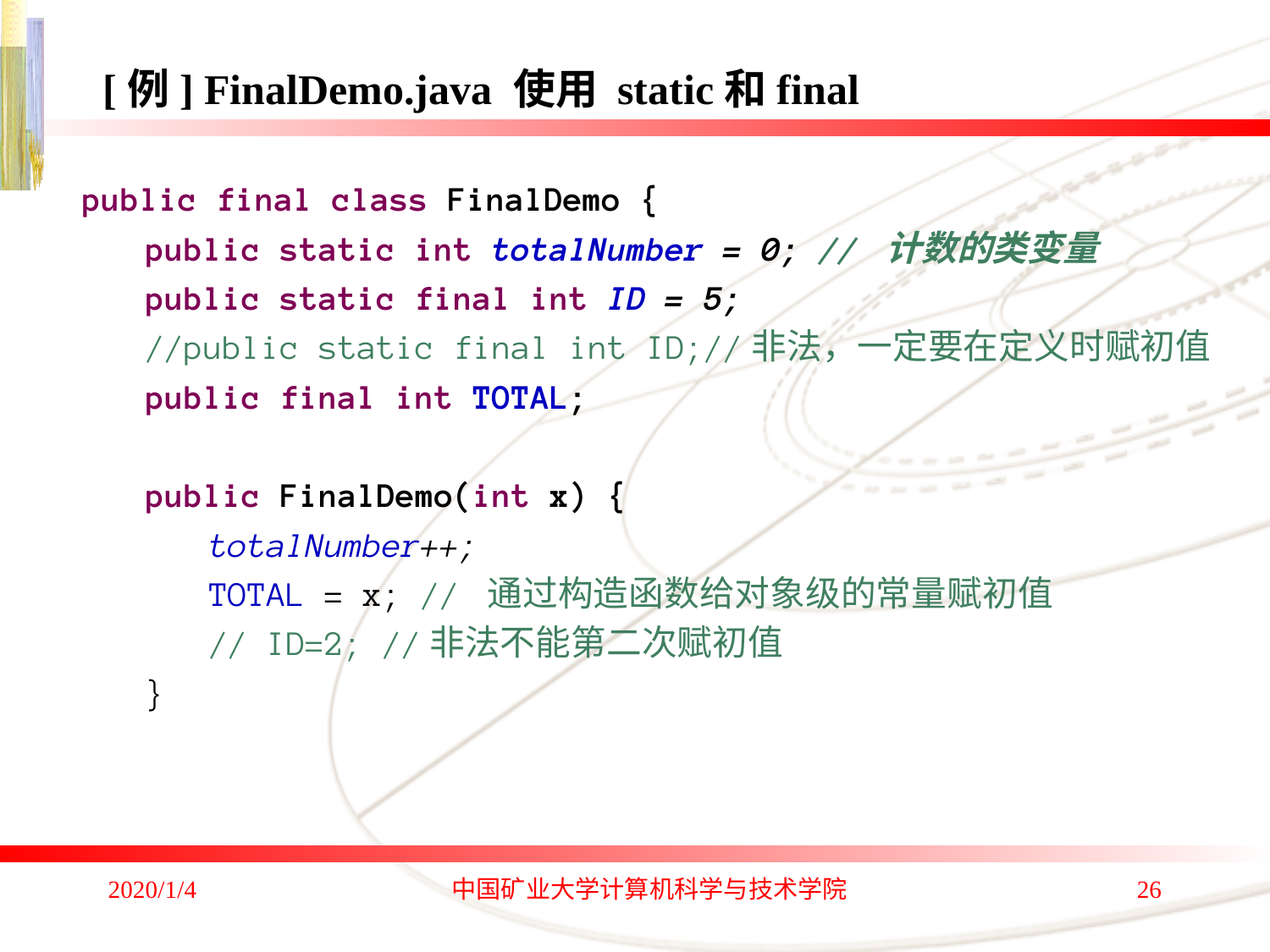

[例] FinalDemo.java 使用 static和final
public final class FinalDemo {
public static int totalNumber = 0; // 计数的类变量
public static final int ID = 5;
//public static final int ID;//非法，一定要在定义时赋初值
public final int TOTAL;

public FinalDemo(int x) {
totalNumber++;
TOTAL = x; // 通过构造函数给对象级的常量赋初值
// ID=2; //非法不能第二次赋初值
}
2020/1/4
中国矿业大学计算机科学与技术学院
26